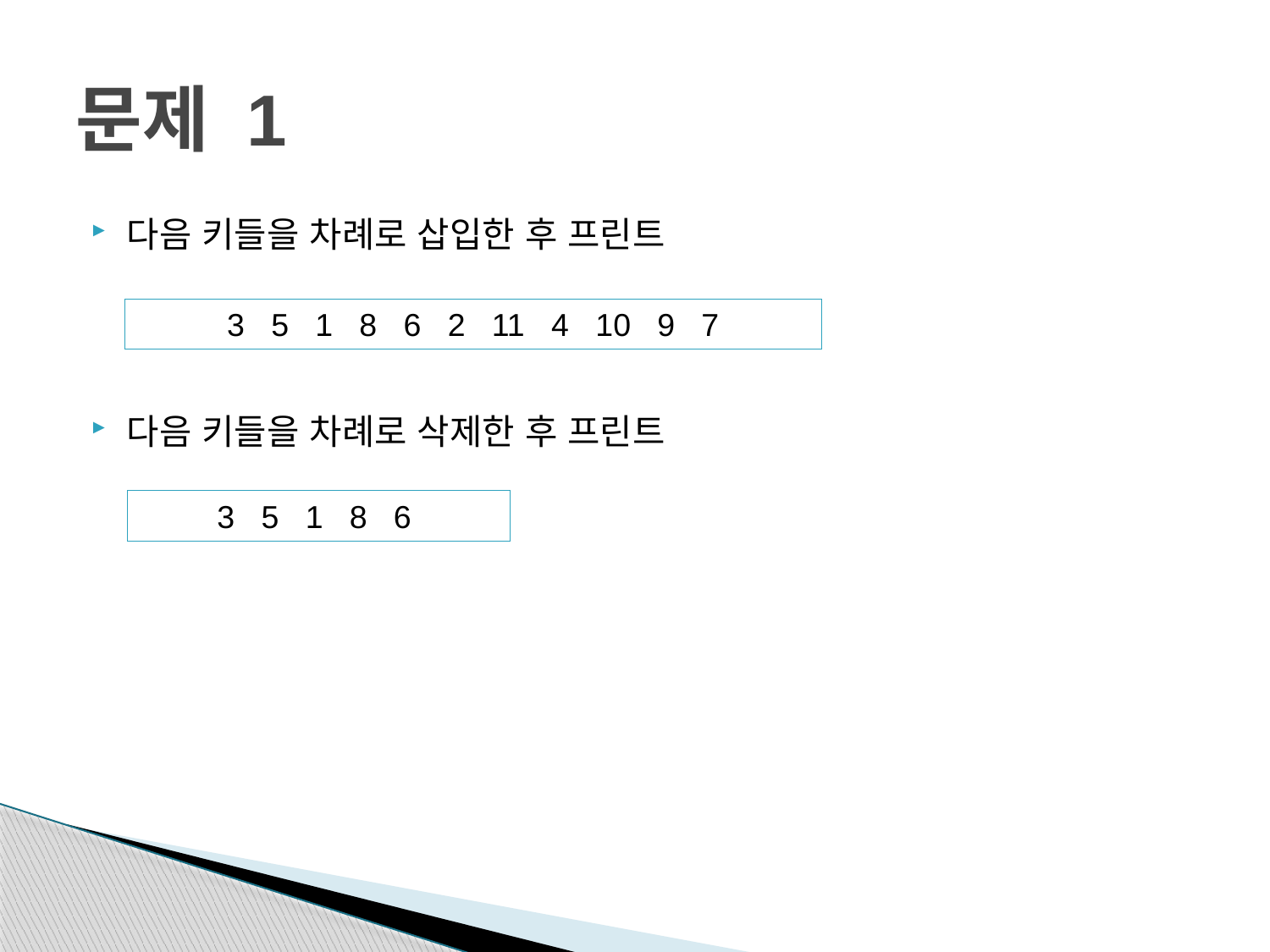

# 문제 1
다음 키들을 차례로 삽입한 후 프린트

다음 키들을 차례로 삭제한 후 프린트

3   5   1   8   6   2   11   4   10   9   7
3   5   1   8   6